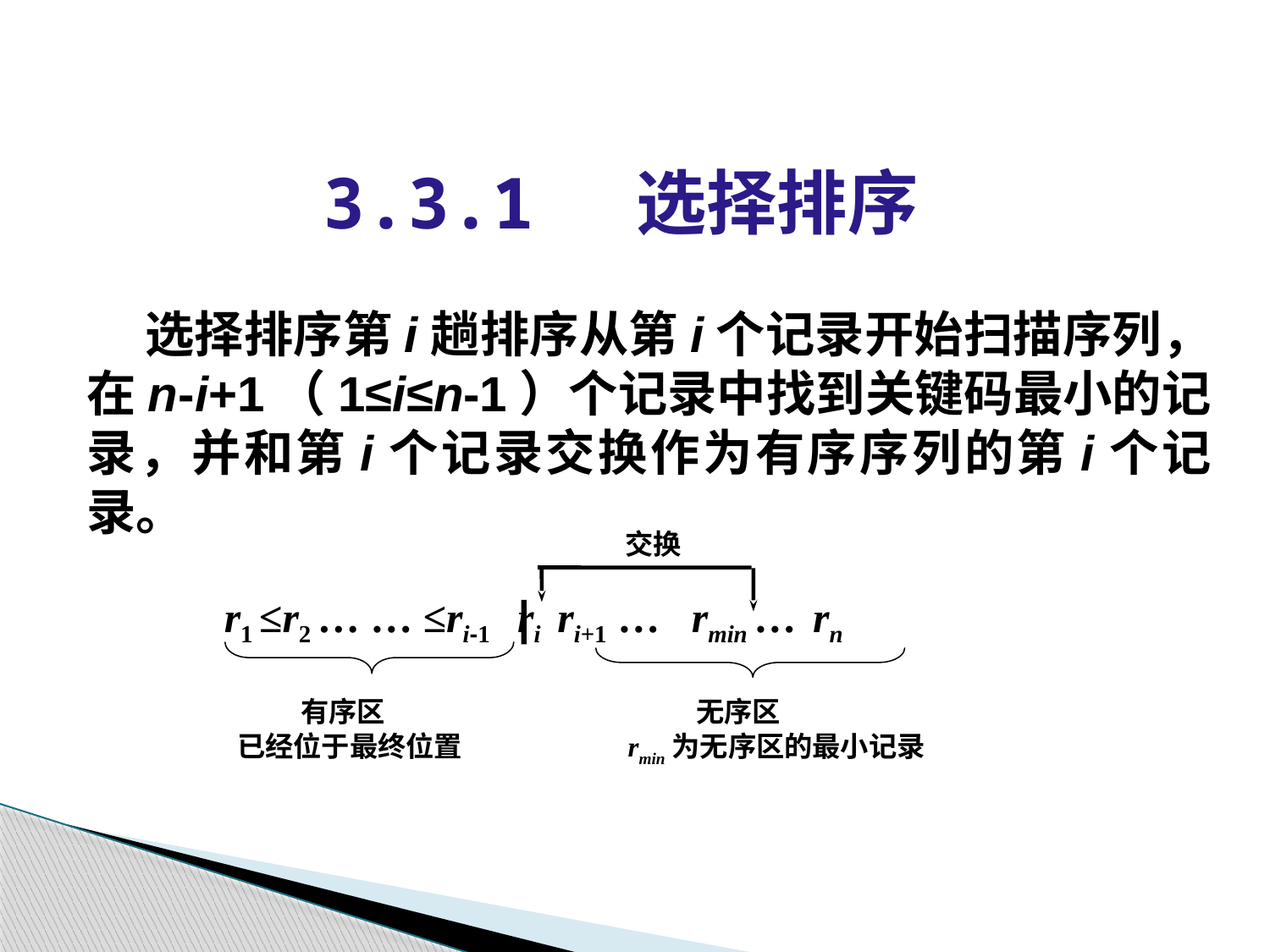

3.3.1  选择排序
    选择排序第i趟排序从第i个记录开始扫描序列，在n-i+1（1≤i≤n-1）个记录中找到关键码最小的记录，并和第i个记录交换作为有序序列的第i个记录。

交换

   r1 ≤r2 … … ≤ri-1   ri  ri+1 …   rmin …  rn

                有序区                                                 无序区
      已经位于最终位置                         rmin为无序区的最小记录